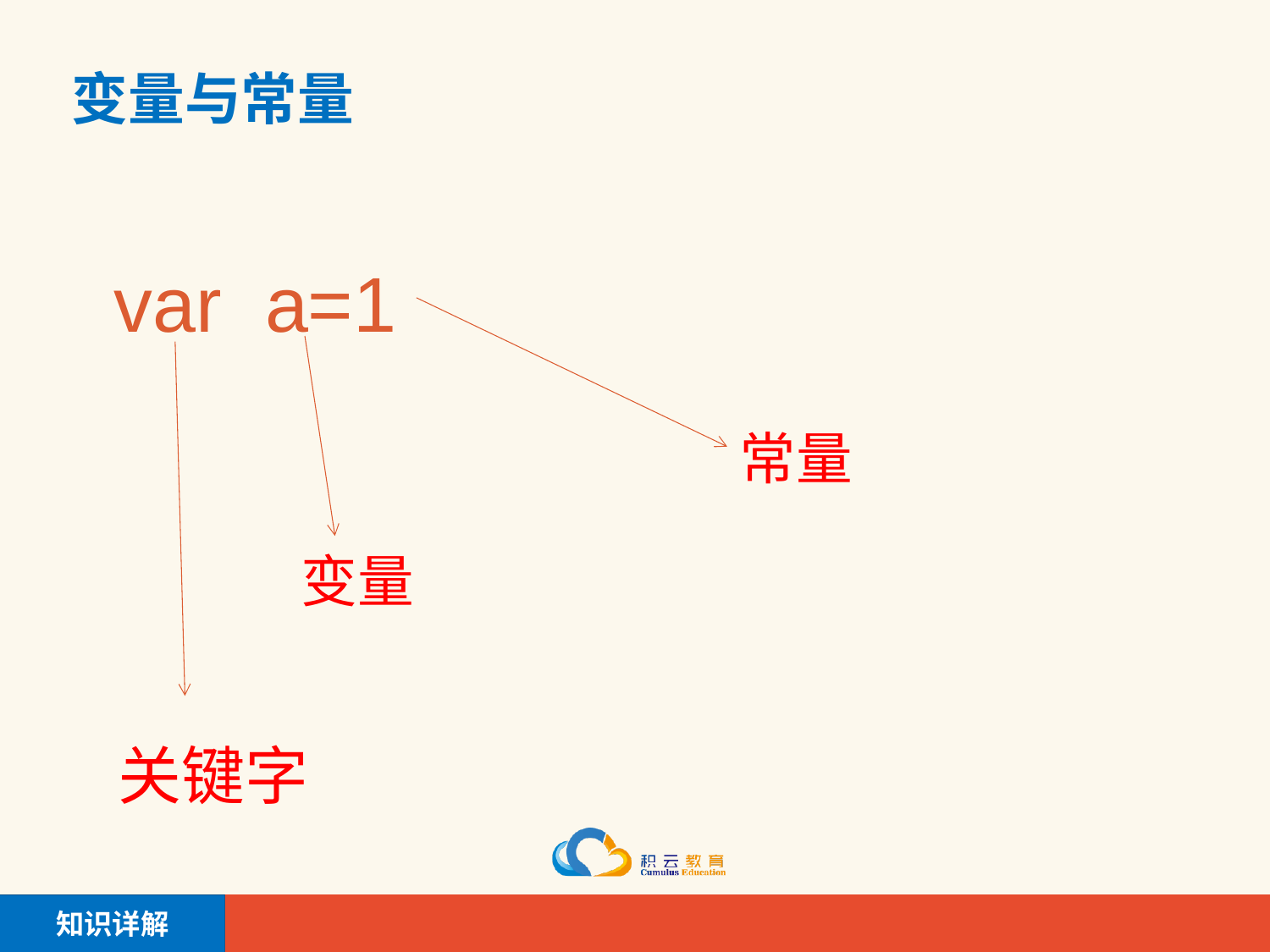

# 变量与常量
  var  a=1
常量
变量
关键字